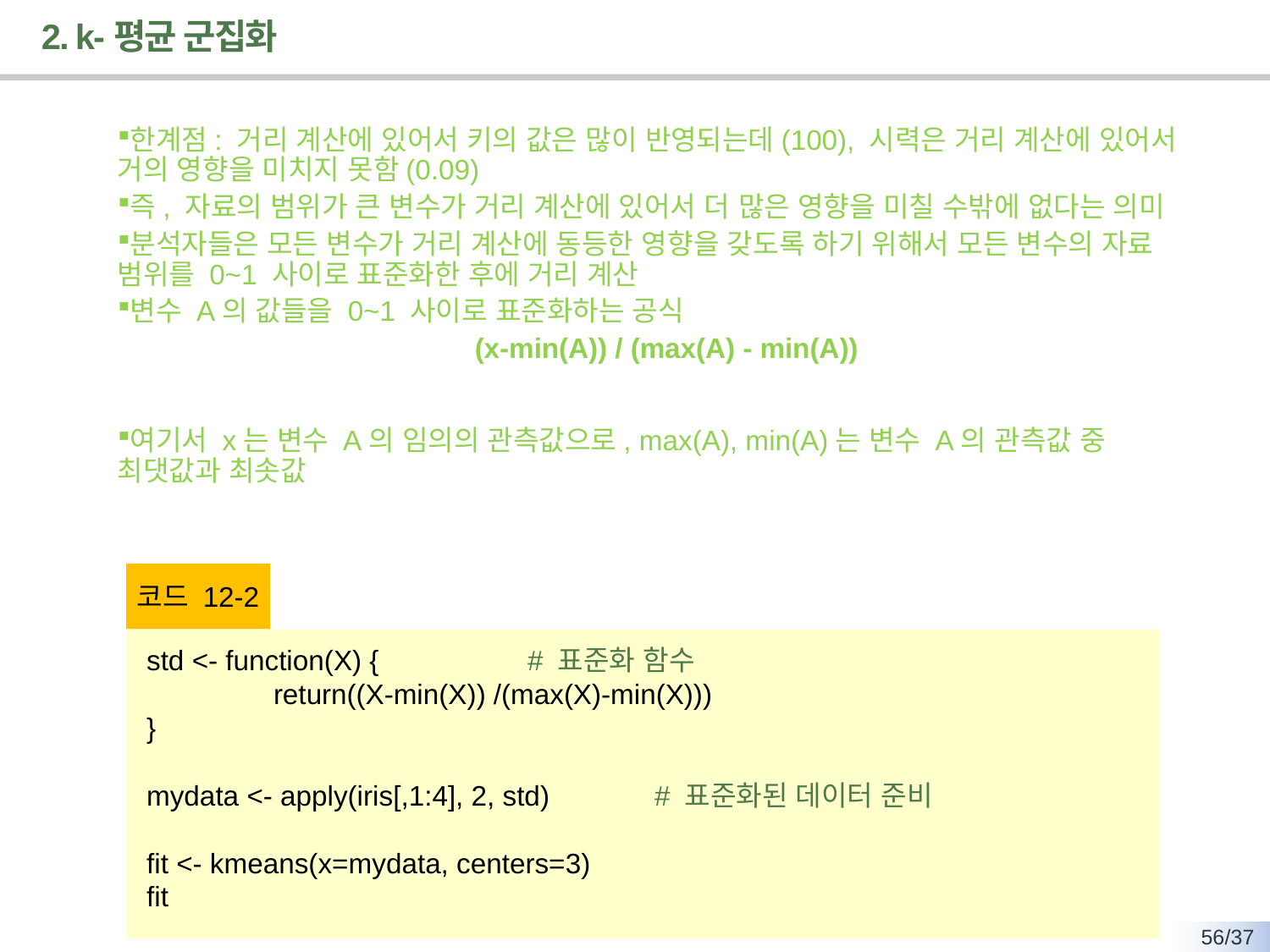

# 2. k-평균 군집화

한계점: 거리 계산에 있어서 키의 값은 많이 반영되는데(100), 시력은 거리 계산에 있어서 거의 영향을 미치지 못함(0.09)
즉, 자료의 범위가 큰 변수가 거리 계산에 있어서 더 많은 영향을 미칠 수밖에 없다는 의미
분석자들은 모든 변수가 거리 계산에 동등한 영향을 갖도록 하기 위해서 모든 변수의 자료 범위를 0~1 사이로 표준화한 후에 거리 계산
변수 A의 값들을 0~1 사이로 표준화하는 공식
(x-min(A)) / (max(A) - min(A))

여기서 x는 변수 A의 임의의 관측값으로, max(A), min(A)는 변수 A의 관측값 중 최댓값과 최솟값

코드 12-2

std <- function(X) { 		# 표준화 함수
 	return((X-min(X)) /(max(X)-min(X)))
}

mydata <- apply(iris[,1:4], 2, std) 	# 표준화된 데이터 준비

fit <- kmeans(x=mydata, centers=3)
fit